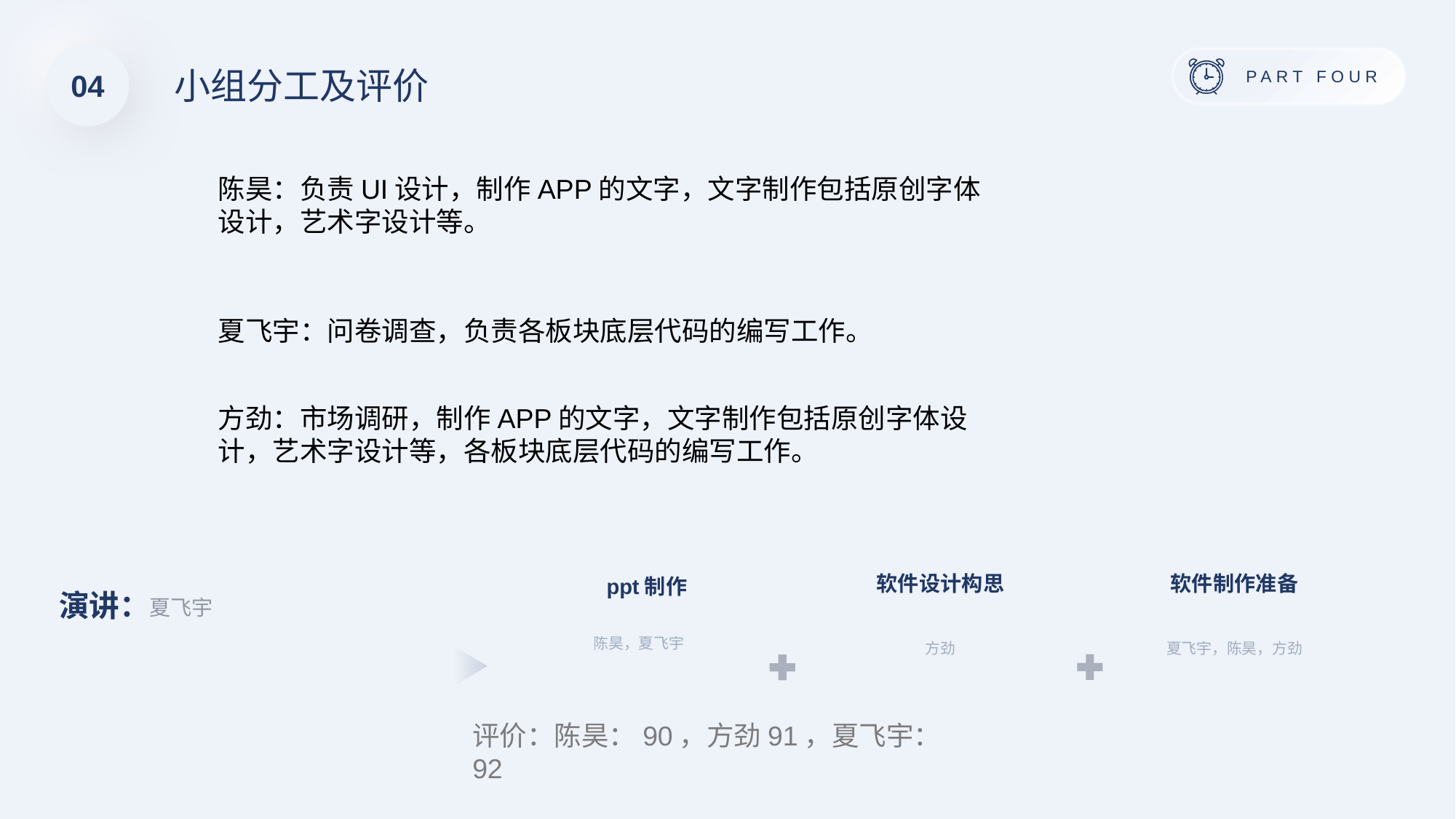

04
小组分工及评价

陈昊：负责UI设计，制作APP的文字，文字制作包括原创字体设计，艺术字设计等。
夏飞宇：问卷调查，负责各板块底层代码的编写工作。
方劲：市场调研，制作APP的文字，文字制作包括原创字体设计，艺术字设计等，各板块底层代码的编写工作。
软件制作准备
软件设计构思
ppt制作
演讲：
夏飞宇
陈昊，夏飞宇
方劲
夏飞宇，陈昊，方劲

评价：陈昊：90，方劲91，夏飞宇：92